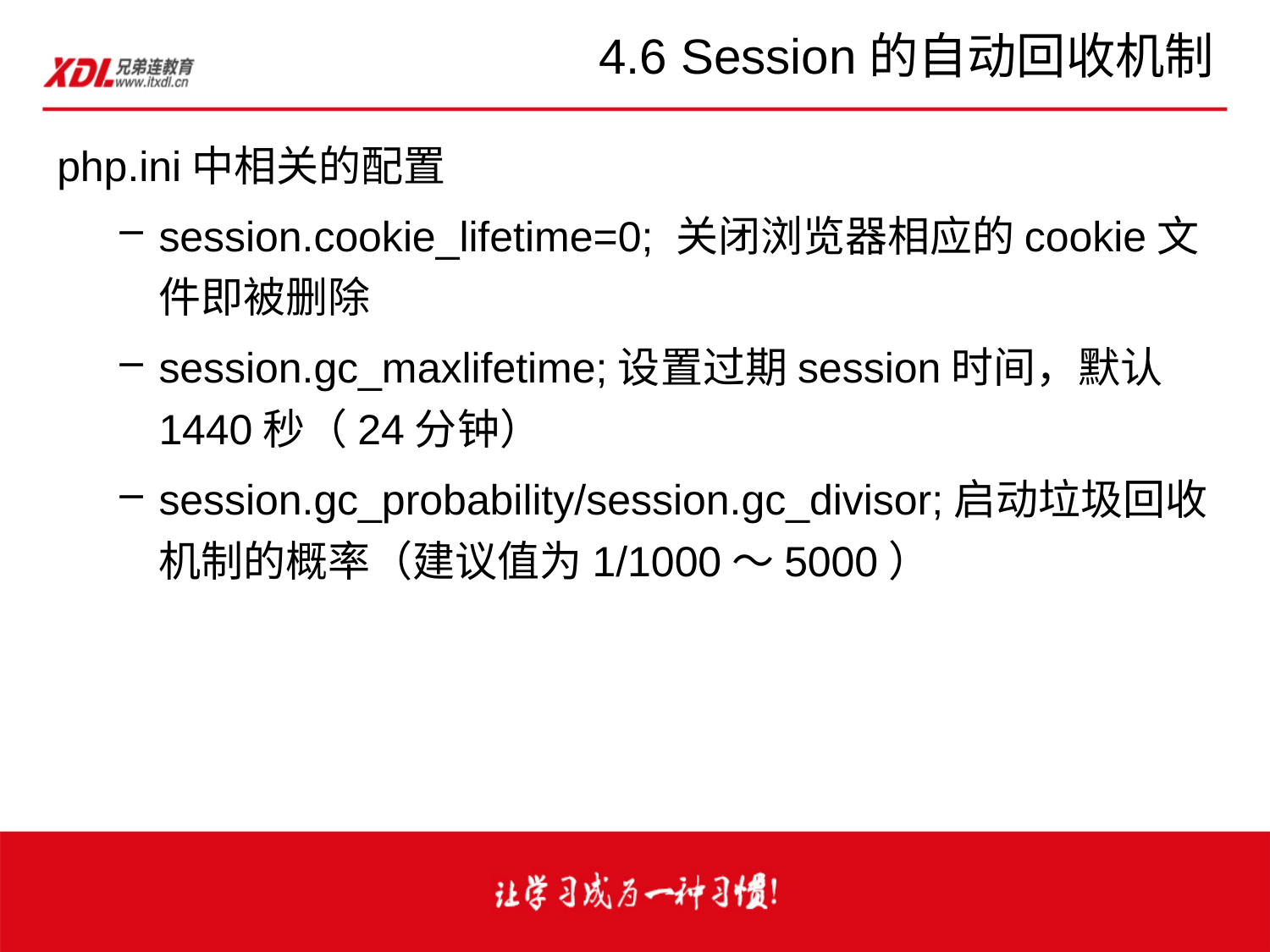

# 4.6 Session的自动回收机制
php.ini中相关的配置
session.cookie_lifetime=0; 关闭浏览器相应的cookie文件即被删除
session.gc_maxlifetime;设置过期session时间，默认1440秒（24分钟）
session.gc_probability/session.gc_divisor;启动垃圾回收机制的概率（建议值为1/1000～5000）